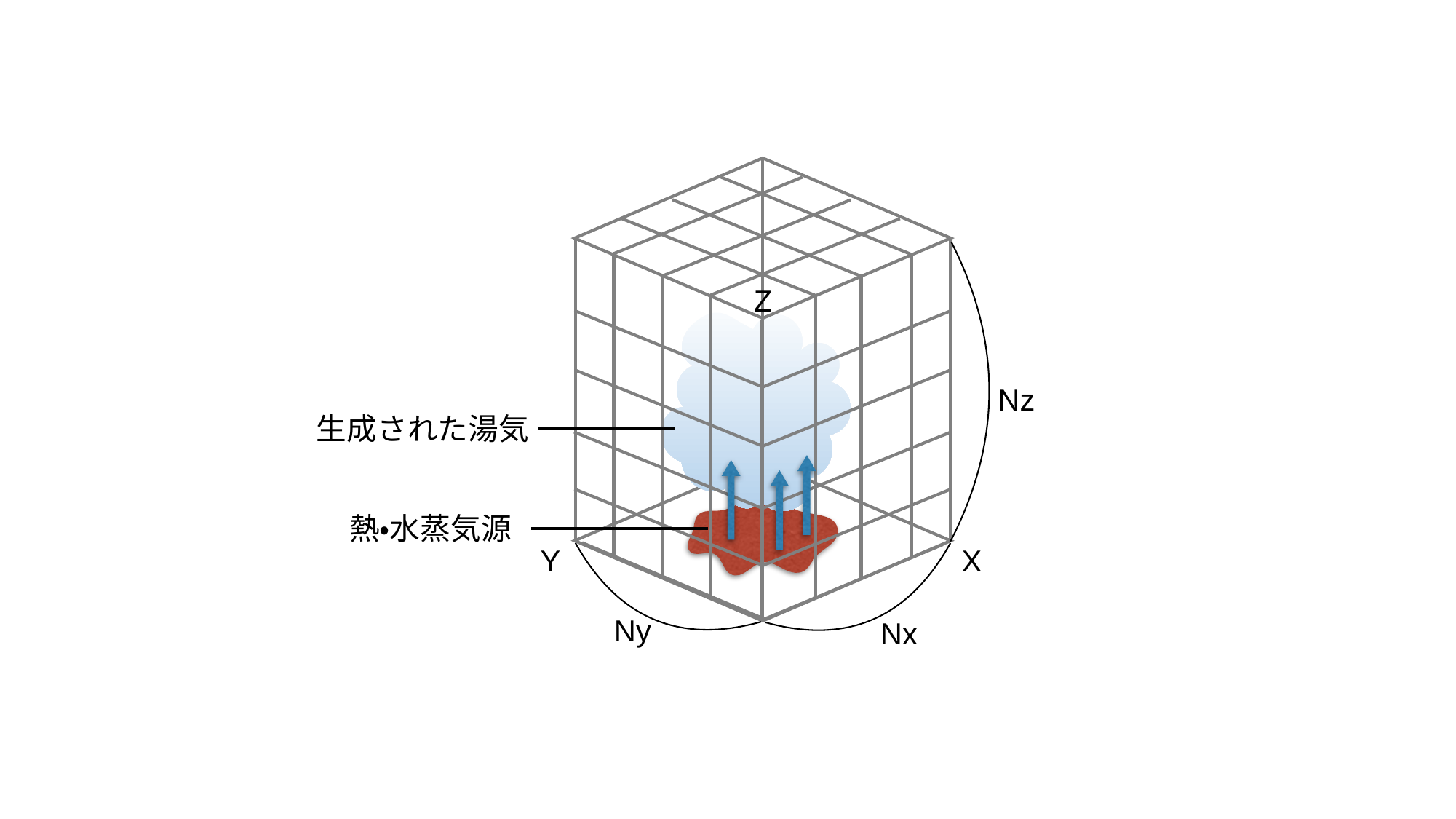

Z

Nz

生成された湯気

熱・水蒸気源

Y
X

Ny
Nx